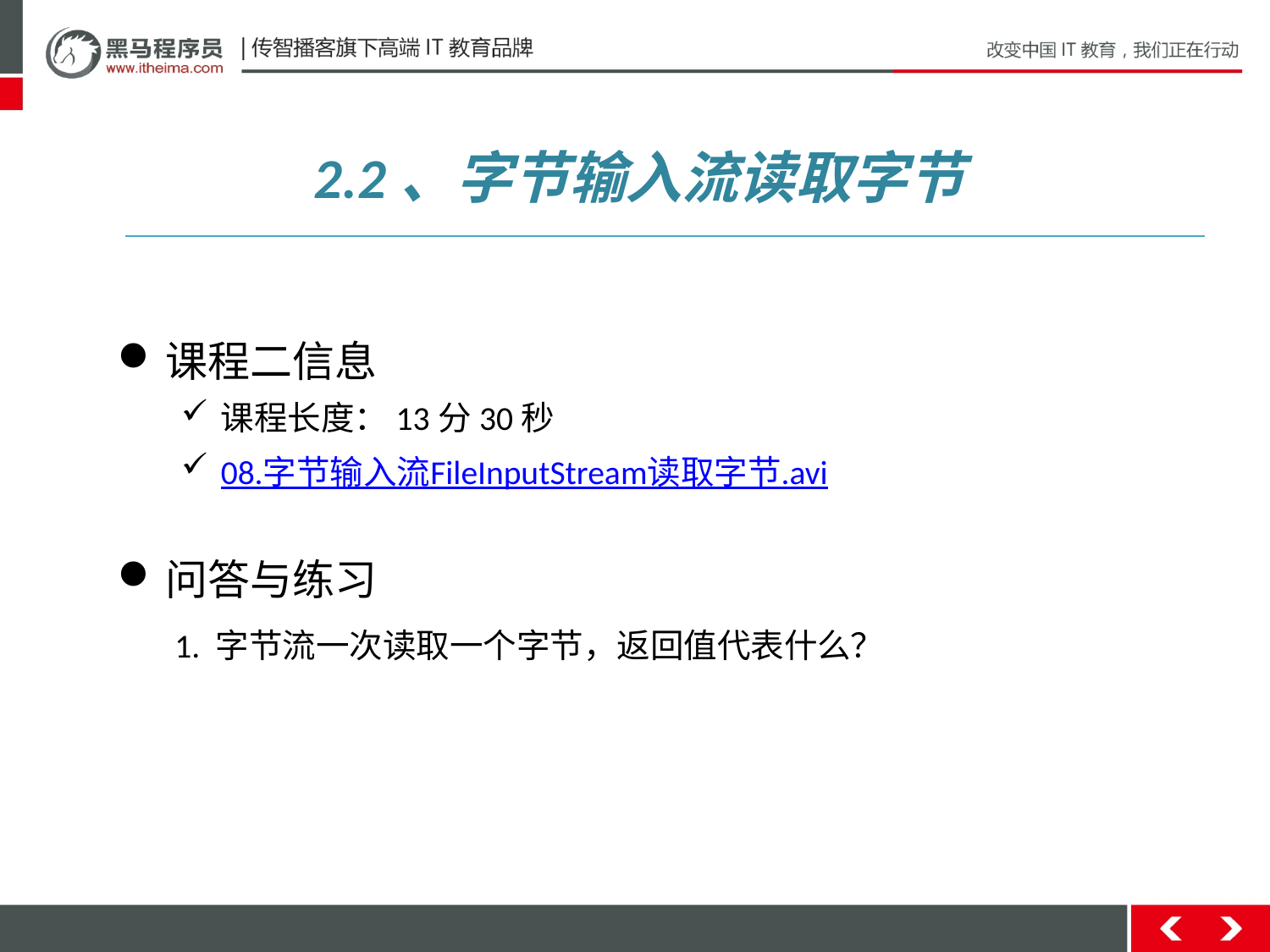

2.2、字节输入流读取字节

课程二信息
课程长度：13分30秒
08.字节输入流FileInputStream读取字节.avi

问答与练习
      1. 字节流一次读取一个字节，返回值代表什么？